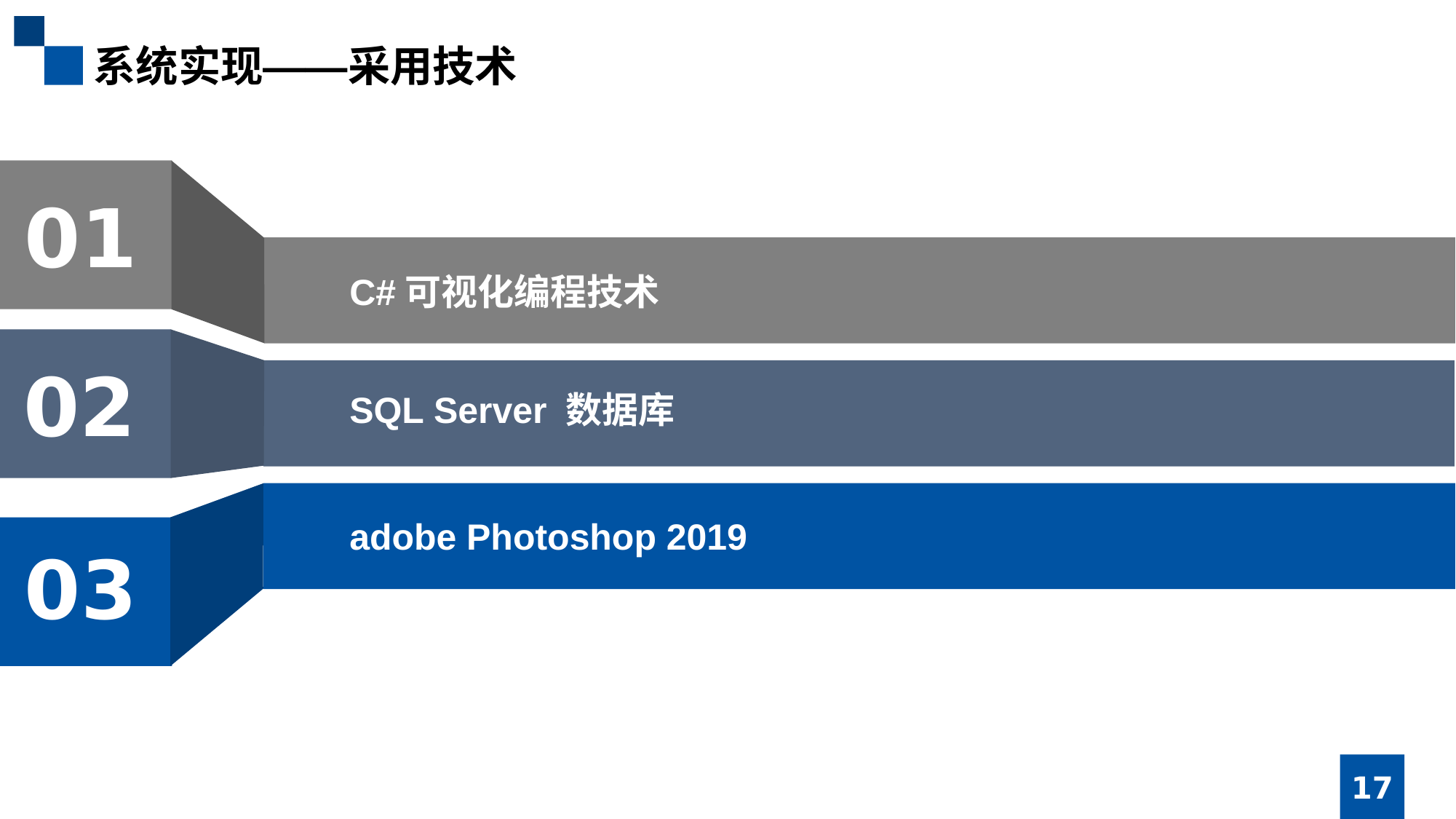

系统实现——采用技术

01

C#可视化编程技术

02

SQL Server 数据库

03
adobe Photoshop 2019
17